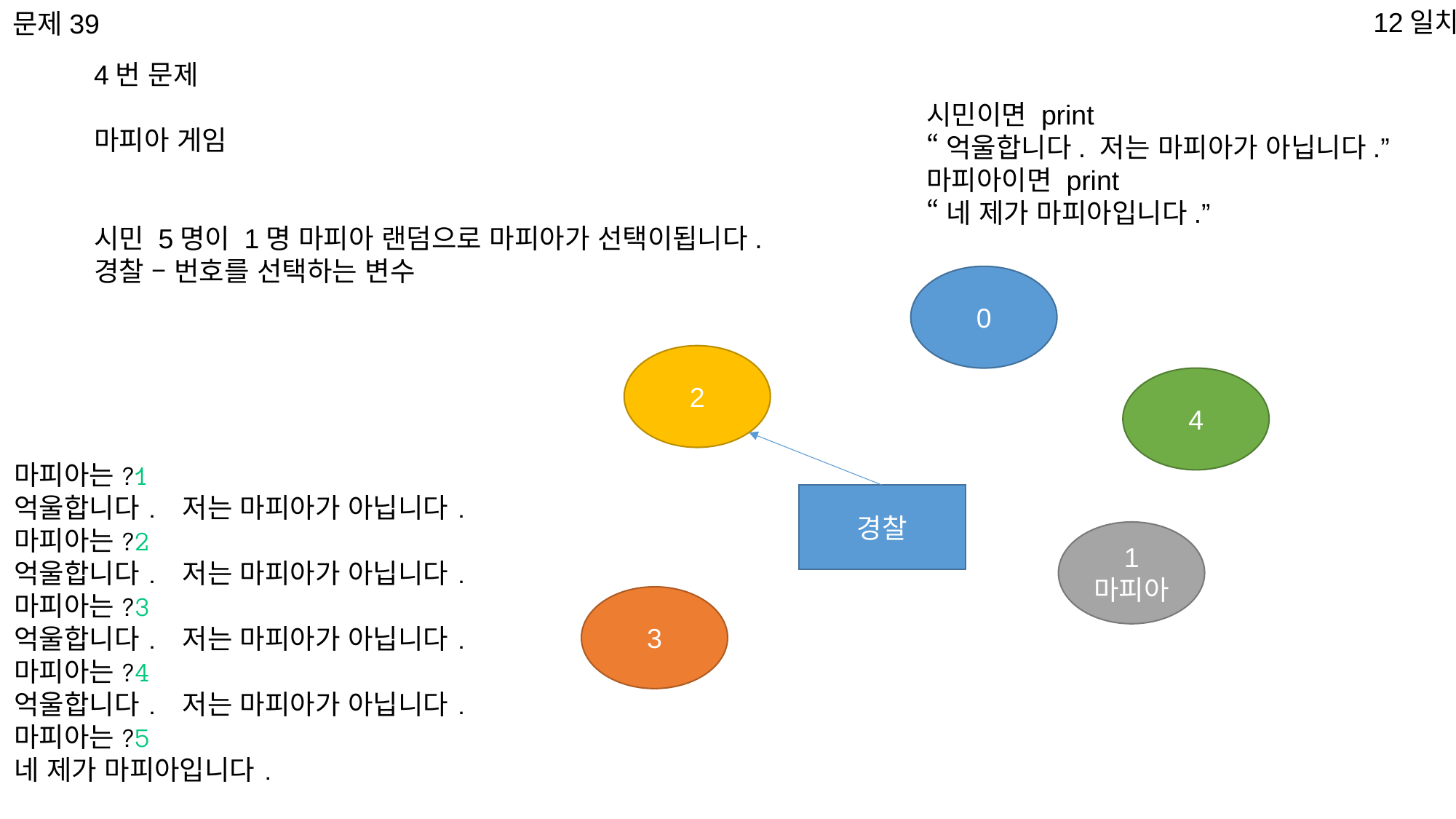

12일차
문제39
4번 문제

마피아 게임

시민 5명이 1명 마피아 랜덤으로 마피아가 선택이됩니다.
경찰 – 번호를 선택하는 변수

시민이면 print
“억울합니다. 저는 마피아가 아닙니다.”
마피아이면 print
“네 제가 마피아입니다.”
0
2
4
마피아는?1
억울합니다. 저는 마피아가 아닙니다.
마피아는?2
억울합니다. 저는 마피아가 아닙니다.
마피아는?3
억울합니다. 저는 마피아가 아닙니다.
마피아는?4
억울합니다. 저는 마피아가 아닙니다.
마피아는?5
네 제가 마피아입니다.
경찰
1
마피아
3